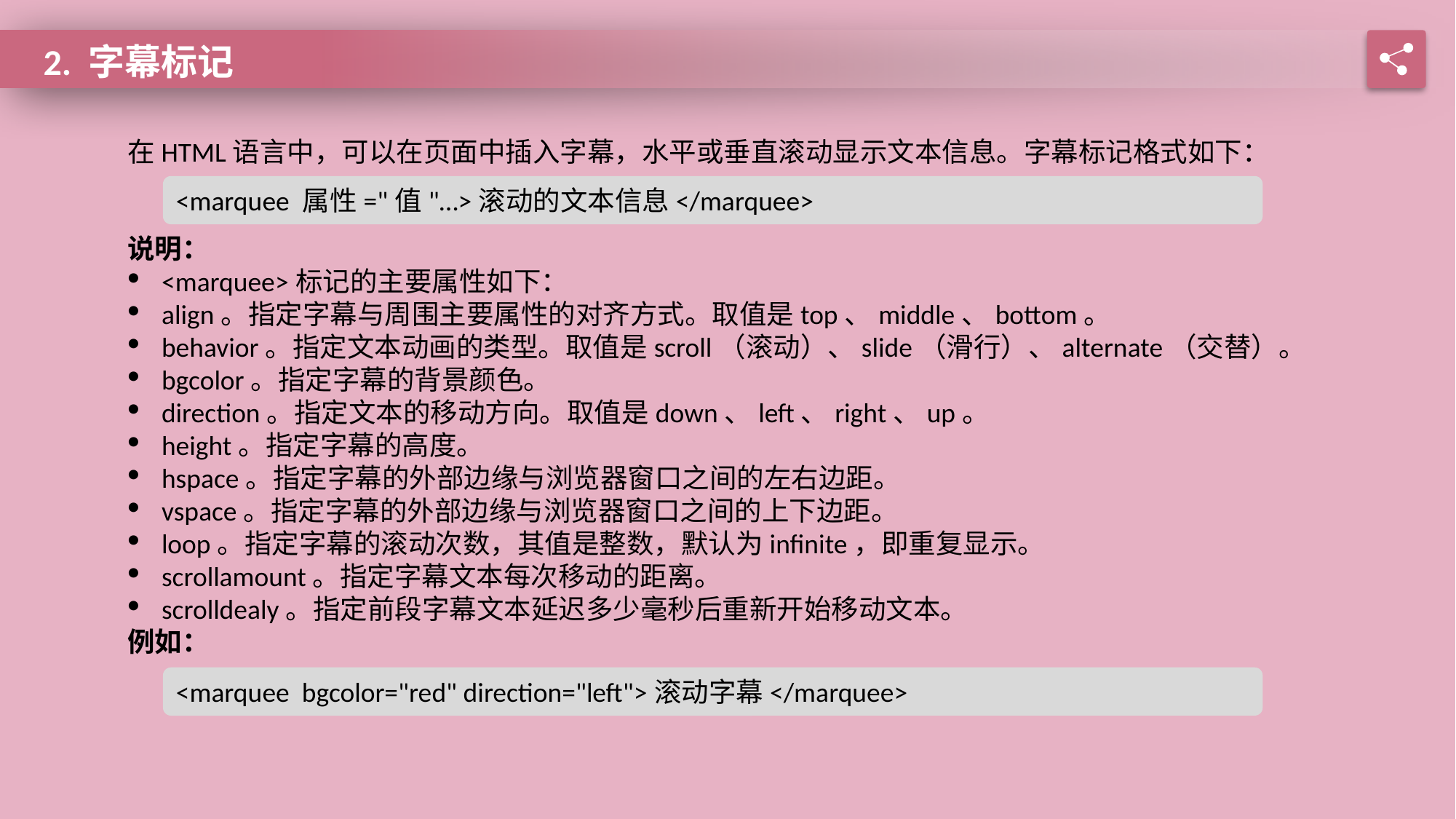

2. 字幕标记
在HTML语言中，可以在页面中插入字幕，水平或垂直滚动显示文本信息。字幕标记格式如下：
<marquee 属性="值"…>滚动的文本信息</marquee>
说明：
<marquee>标记的主要属性如下：
align。指定字幕与周围主要属性的对齐方式。取值是top、middle、bottom。
behavior。指定文本动画的类型。取值是scroll（滚动）、slide（滑行）、alternate（交替）。
bgcolor。指定字幕的背景颜色。
direction。指定文本的移动方向。取值是down、left、right、up。
height。指定字幕的高度。
hspace。指定字幕的外部边缘与浏览器窗口之间的左右边距。
vspace。指定字幕的外部边缘与浏览器窗口之间的上下边距。
loop。指定字幕的滚动次数，其值是整数，默认为infinite，即重复显示。
scrollamount。指定字幕文本每次移动的距离。
scrolldealy。指定前段字幕文本延迟多少毫秒后重新开始移动文本。
例如：
<marquee  bgcolor="red" direction="left">滚动字幕</marquee>